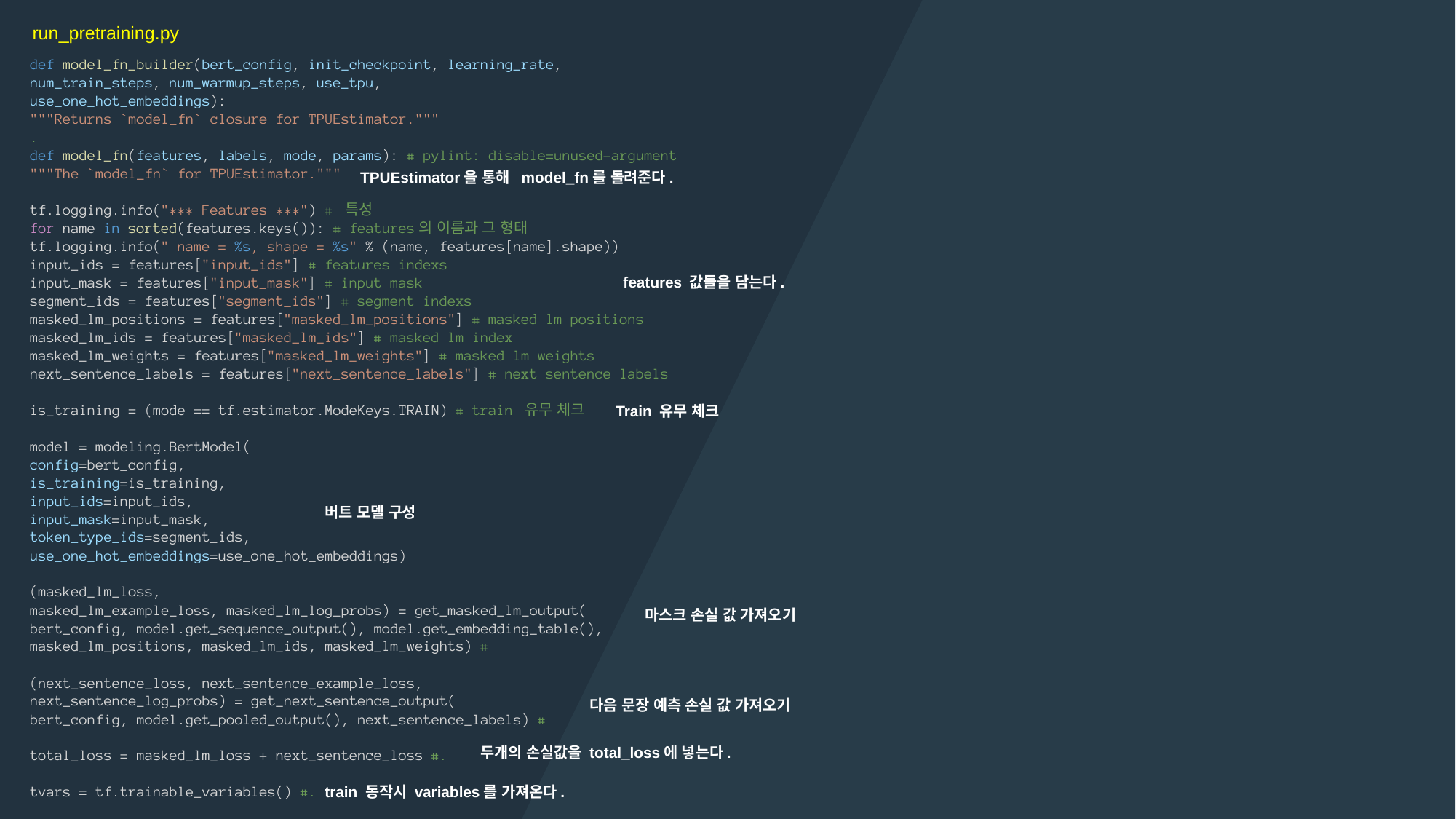

run_pretraining.py
def model_fn_builder(bert_config, init_checkpoint, learning_rate,
num_train_steps, num_warmup_steps, use_tpu,
use_one_hot_embeddings):
"""Returns `model_fn` closure for TPUEstimator."""
.
def model_fn(features, labels, mode, params): # pylint: disable=unused-argument
"""The `model_fn` for TPUEstimator."""

tf.logging.info("*** Features ***") # 특성
for name in sorted(features.keys()): # features의 이름과 그 형태
tf.logging.info(" name = %s, shape = %s" % (name, features[name].shape))
input_ids = features["input_ids"] # features indexs
input_mask = features["input_mask"] # input mask
segment_ids = features["segment_ids"] # segment indexs
masked_lm_positions = features["masked_lm_positions"] # masked lm positions
masked_lm_ids = features["masked_lm_ids"] # masked lm index
masked_lm_weights = features["masked_lm_weights"] # masked lm weights
next_sentence_labels = features["next_sentence_labels"] # next sentence labels
is_training = (mode == tf.estimator.ModeKeys.TRAIN) # train 유무 체크
model = modeling.BertModel(
config=bert_config,
is_training=is_training,
input_ids=input_ids,
input_mask=input_mask,
token_type_ids=segment_ids,
use_one_hot_embeddings=use_one_hot_embeddings)
(masked_lm_loss,
masked_lm_example_loss, masked_lm_log_probs) = get_masked_lm_output(
bert_config, model.get_sequence_output(), model.get_embedding_table(),
masked_lm_positions, masked_lm_ids, masked_lm_weights) #
(next_sentence_loss, next_sentence_example_loss,
next_sentence_log_probs) = get_next_sentence_output(
bert_config, model.get_pooled_output(), next_sentence_labels) #
total_loss = masked_lm_loss + next_sentence_loss #.
tvars = tf.trainable_variables() #.
TPUEstimator을 통해  model_fn를 돌려준다.
features 값들을 담는다.
Train 유무 체크
버트 모델 구성
마스크 손실 값 가져오기
다음 문장 예측 손실 값 가져오기
두개의 손실값을 total_loss에 넣는다.
train 동작시 variables를 가져온다.